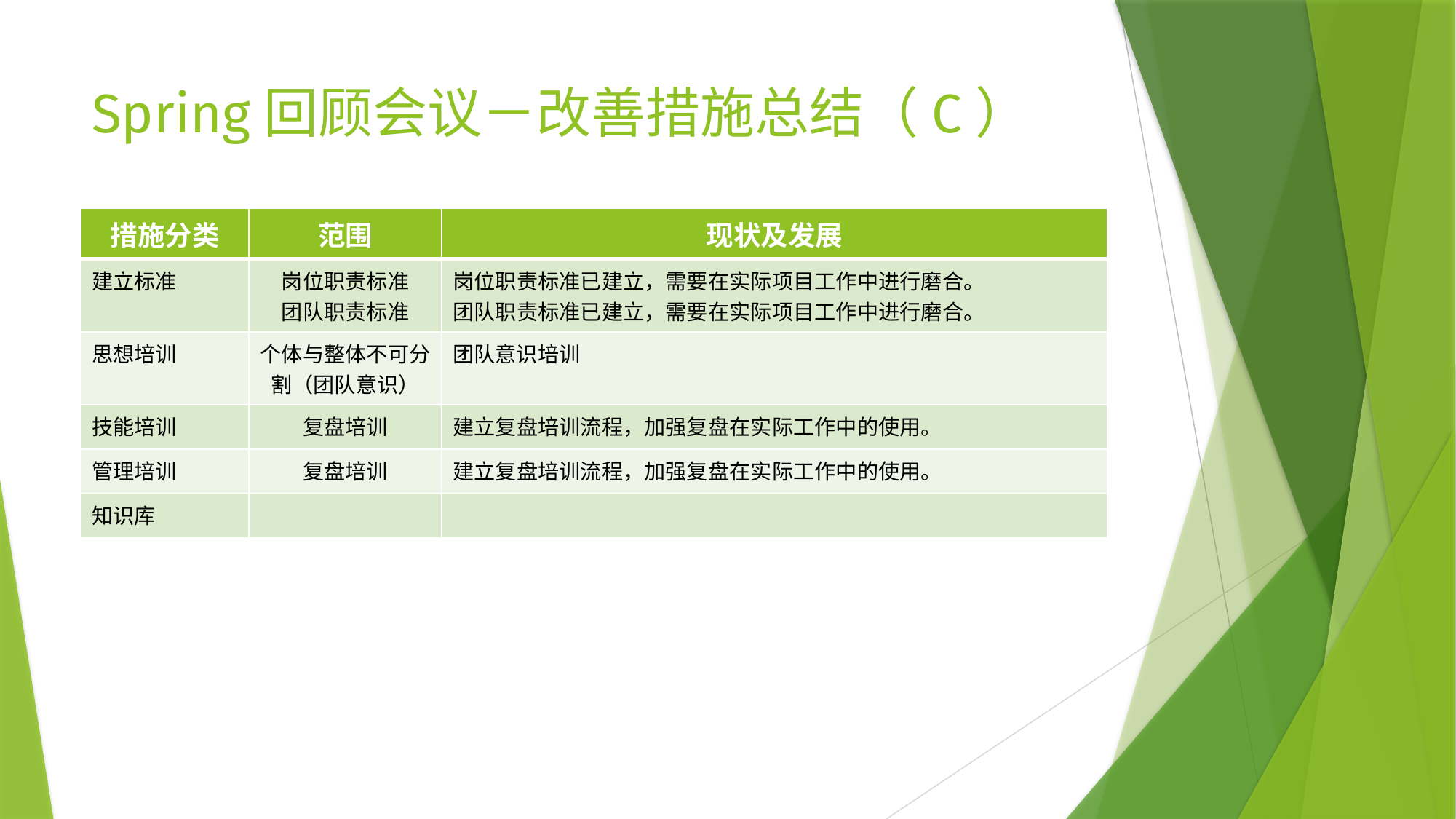

# Spring回顾会议－改善措施总结（C）
| 措施分类 | 范围 | 现状及发展 |
| --- | --- | --- |
| 建立标准 | 岗位职责标准 团队职责标准 | 岗位职责标准已建立，需要在实际项目工作中进行磨合。 团队职责标准已建立，需要在实际项目工作中进行磨合。 |
| 思想培训 | 个体与整体不可分割（团队意识） | 团队意识培训 |
| 技能培训 | 复盘培训 | 建立复盘培训流程，加强复盘在实际工作中的使用。 |
| 管理培训 | 复盘培训 | 建立复盘培训流程，加强复盘在实际工作中的使用。 |
| 知识库 |  |  |